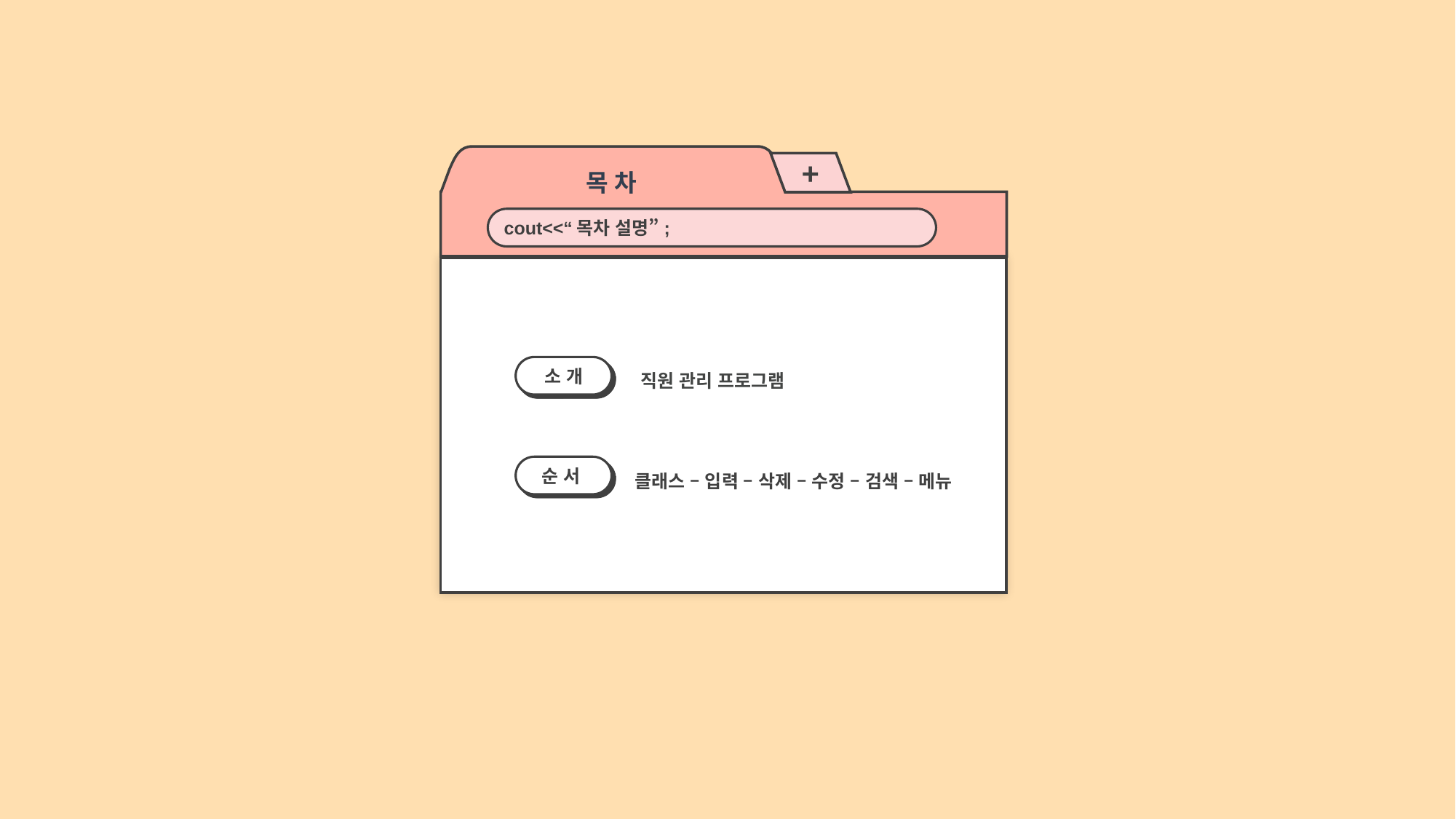

목 차
+
cout<<“목차 설명”;

직원 관리 프로그램
소 개
클래스 – 입력 – 삭제 – 수정 – 검색 – 메뉴
순 서